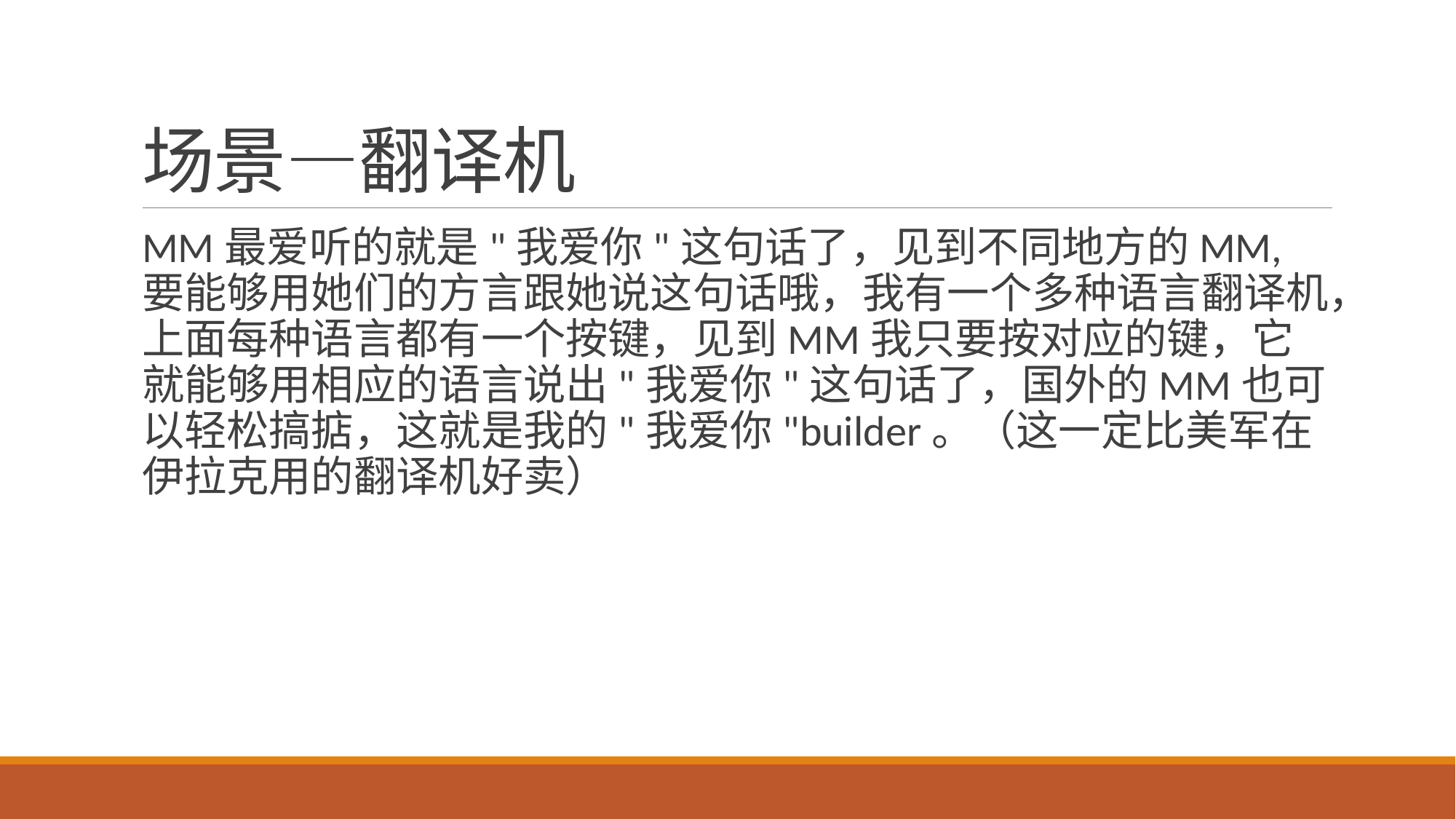

# 场景—翻译机
MM最爱听的就是"我爱你"这句话了，见到不同地方的MM,要能够用她们的方言跟她说这句话哦，我有一个多种语言翻译机，上面每种语言都有一个按键，见到MM我只要按对应的键，它就能够用相应的语言说出"我爱你"这句话了，国外的MM也可以轻松搞掂，这就是我的"我爱你"builder。（这一定比美军在伊拉克用的翻译机好卖）